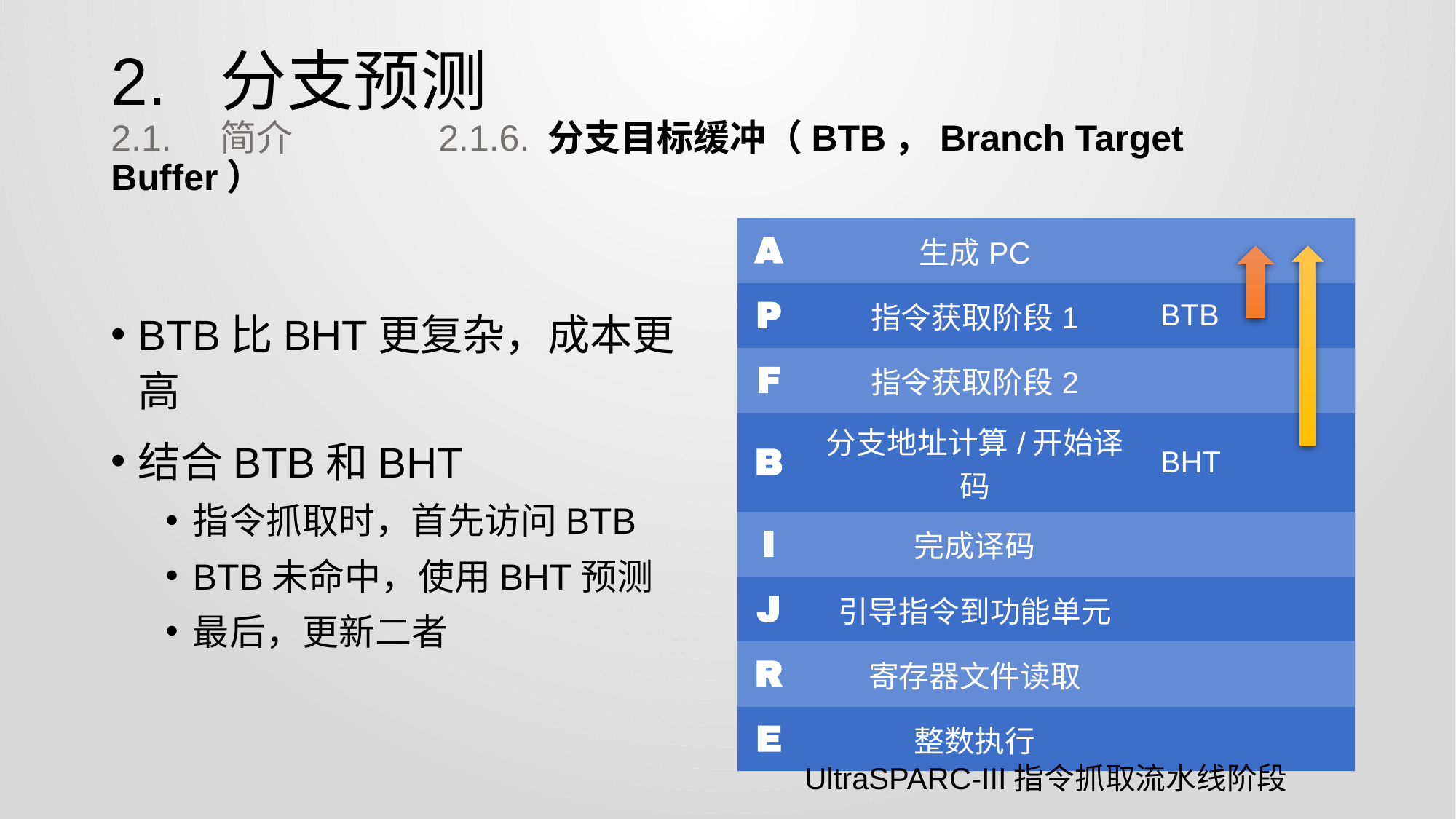

# 2.	分支预测 2.1.	简介		2.1.6.	分支目标缓冲（BTB，Branch Target Buffer）
BTB比BHT更复杂，成本更高
结合BTB和BHT
指令抓取时，首先访问BTB
BTB未命中，使用BHT预测
最后，更新二者
| A | 生成PC |  |
| --- | --- | --- |
| P | 指令获取阶段1 | BTB |
| F | 指令获取阶段2 |  |
| B | 分支地址计算/开始译码 | BHT |
| I | 完成译码 |  |
| J | 引导指令到功能单元 |  |
| R | 寄存器文件读取 |  |
| E | 整数执行 |  |

UltraSPARC-III指令抓取流水线阶段